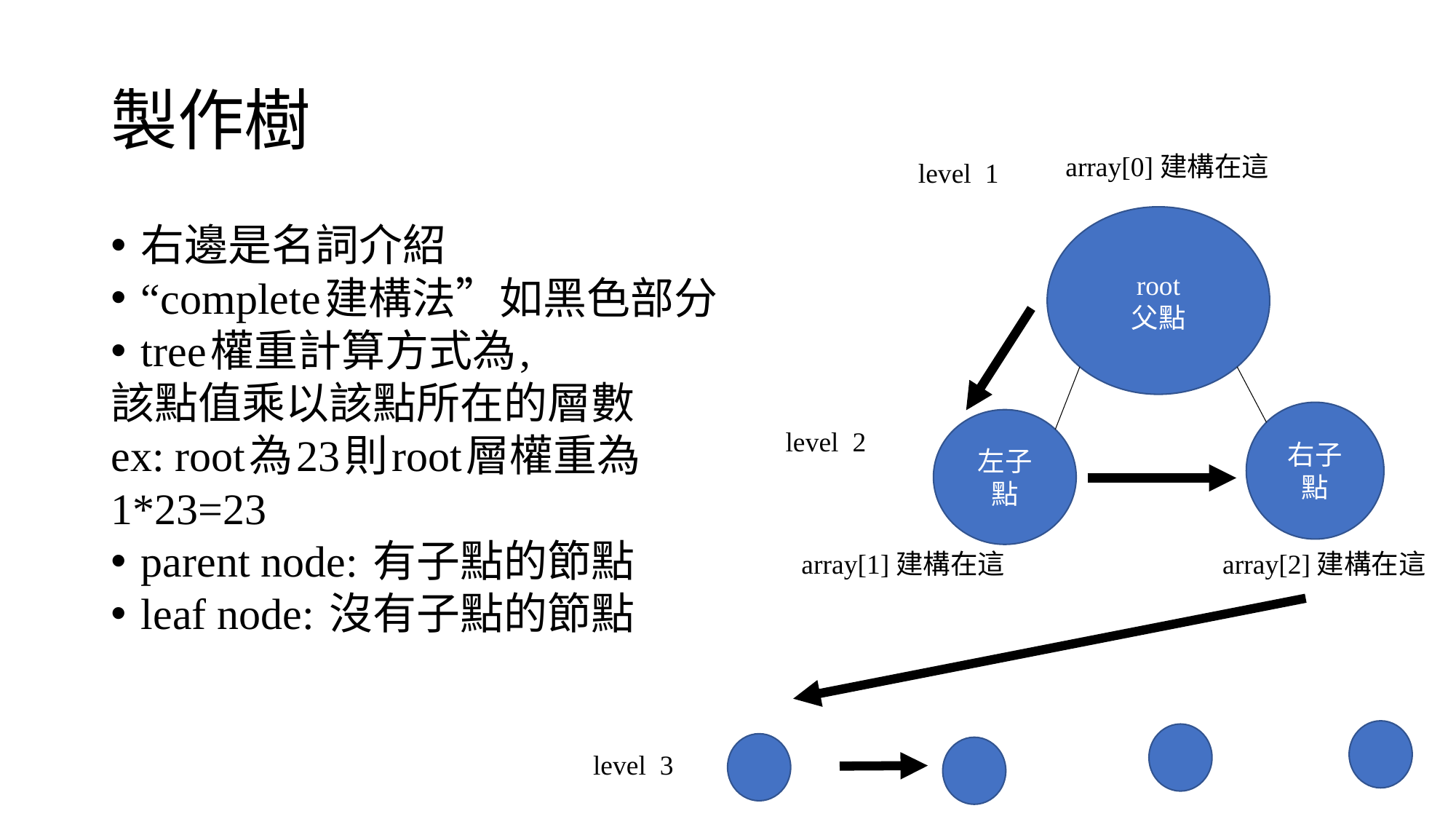

# 製作樹
array[0]建構在這
level  1
root
父點
右邊是名詞介紹
“complete建構法”如黑色部分
tree權重計算方式為,
該點值乘以該點所在的層數
ex: root為23則root層權重為
1*23=23
parent node: 有子點的節點
leaf node: 沒有子點的節點

右子點
左子點
level  2
array[2]建構在這
array[1]建構在這

level  3